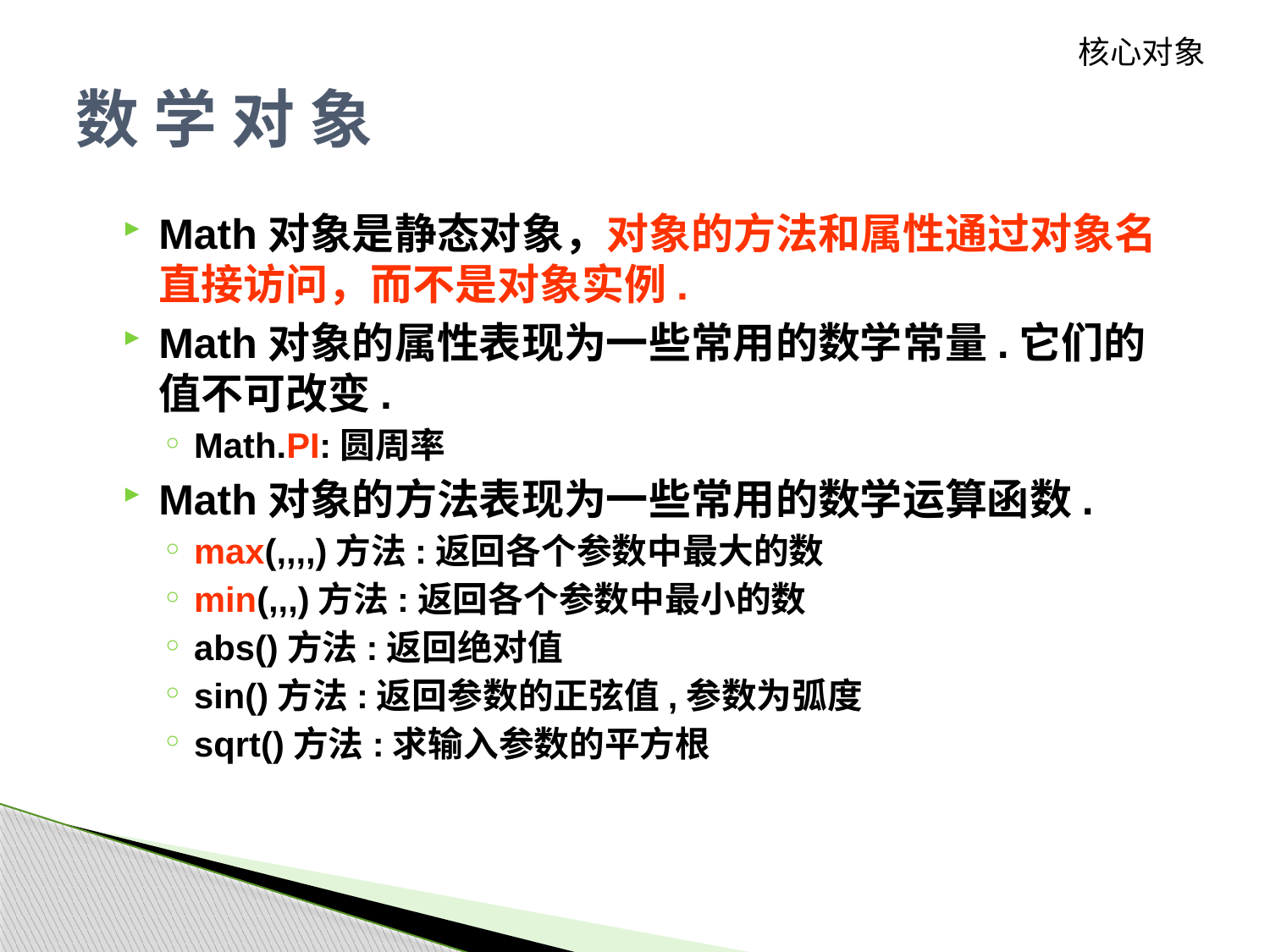

核心对象
# 数 学 对 象
Math对象是静态对象，对象的方法和属性通过对象名直接访问，而不是对象实例.
Math对象的属性表现为一些常用的数学常量.它们的值不可改变.
Math.PI:圆周率
Math对象的方法表现为一些常用的数学运算函数.
max(,,,,)方法:返回各个参数中最大的数
min(,,,)方法:返回各个参数中最小的数
abs()方法:返回绝对值
sin()方法:返回参数的正弦值,参数为弧度
sqrt()方法:求输入参数的平方根